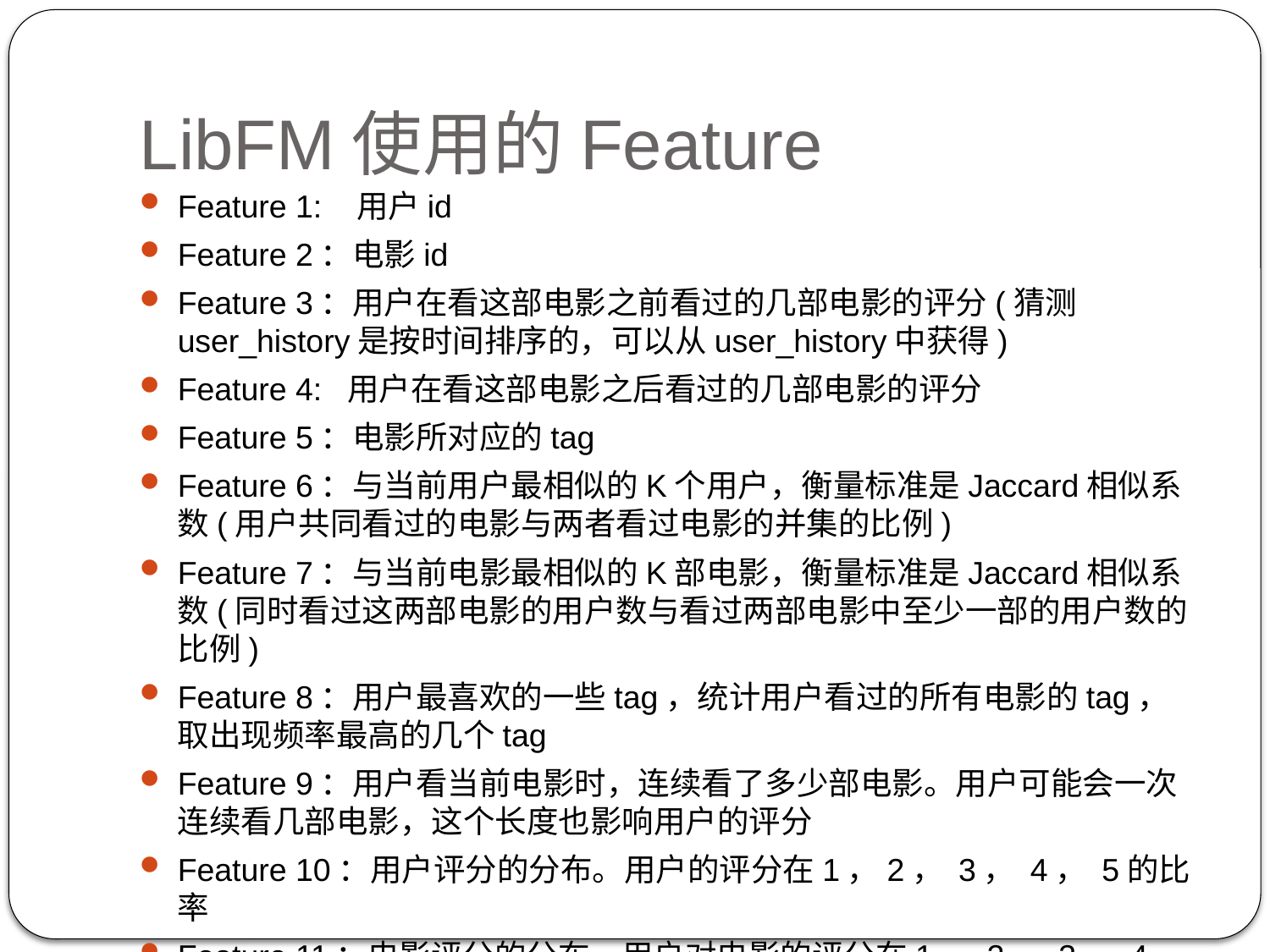

# LibFM使用的Feature
Feature 1:   用户id
Feature 2：电影id
Feature 3：用户在看这部电影之前看过的几部电影的评分(猜测user_history是按时间排序的，可以从user_history中获得)
Feature 4:  用户在看这部电影之后看过的几部电影的评分
Feature 5：电影所对应的tag
Feature 6：与当前用户最相似的K个用户，衡量标准是Jaccard相似系数(用户共同看过的电影与两者看过电影的并集的比例)
Feature 7：与当前电影最相似的K部电影，衡量标准是Jaccard相似系数(同时看过这两部电影的用户数与看过两部电影中至少一部的用户数的比例)
Feature 8：用户最喜欢的一些tag，统计用户看过的所有电影的tag，取出现频率最高的几个tag
Feature 9：用户看当前电影时，连续看了多少部电影。用户可能会一次连续看几部电影，这个长度也影响用户的评分
Feature 10：用户评分的分布。用户的评分在1，2， 3， 4， 5的比率
Feature 11：电影评分的分布。用户对电影的评分在1， 2， 3， 4， 5的比率